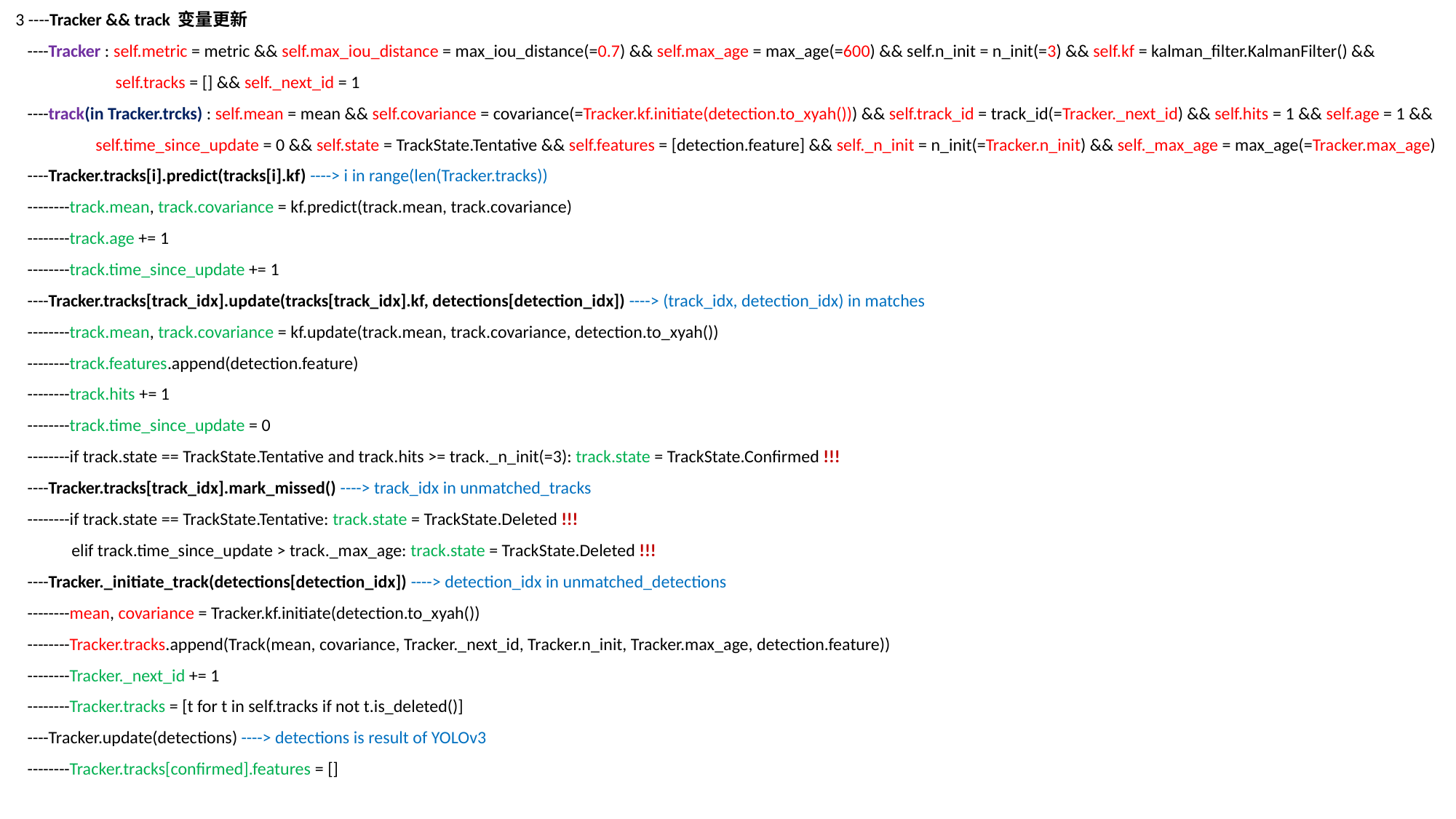

3 ----Tracker && track 变量更新
   ----Tracker : self.metric = metric && self.max_iou_distance = max_iou_distance(=0.7) && self.max_age = max_age(=600) && self.n_init = n_init(=3) && self.kf = kalman_filter.KalmanFilter() &&
                         self.tracks = [] && self._next_id = 1
   ----track(in Tracker.trcks) : self.mean = mean && self.covariance = covariance(=Tracker.kf.initiate(detection.to_xyah())) && self.track_id = track_id(=Tracker._next_id) && self.hits = 1 && self.age = 1 &&
                    self.time_since_update = 0 && self.state = TrackState.Tentative && self.features = [detection.feature] && self._n_init = n_init(=Tracker.n_init) && self._max_age = max_age(=Tracker.max_age)
   ----Tracker.tracks[i].predict(tracks[i].kf) ----> i in range(len(Tracker.tracks))
   --------track.mean, track.covariance = kf.predict(track.mean, track.covariance)
   --------track.age += 1
   --------track.time_since_update += 1
   ----Tracker.tracks[track_idx].update(tracks[track_idx].kf, detections[detection_idx]) ----> (track_idx, detection_idx) in matches
   --------track.mean, track.covariance = kf.update(track.mean, track.covariance, detection.to_xyah())
   --------track.features.append(detection.feature)
   --------track.hits += 1
   --------track.time_since_update = 0
   --------if track.state == TrackState.Tentative and track.hits >= track._n_init(=3): track.state = TrackState.Confirmed !!!
   ----Tracker.tracks[track_idx].mark_missed() ----> track_idx in unmatched_tracks
   --------if track.state == TrackState.Tentative: track.state = TrackState.Deleted !!!
              elif track.time_since_update > track._max_age: track.state = TrackState.Deleted !!!
   ----Tracker._initiate_track(detections[detection_idx]) ----> detection_idx in unmatched_detections
   --------mean, covariance = Tracker.kf.initiate(detection.to_xyah())
   --------Tracker.tracks.append(Track(mean, covariance, Tracker._next_id, Tracker.n_init, Tracker.max_age, detection.feature))
   --------Tracker._next_id += 1
   --------Tracker.tracks = [t for t in self.tracks if not t.is_deleted()]
   ----Tracker.update(detections) ----> detections is result of YOLOv3
   --------Tracker.tracks[confirmed].features = []